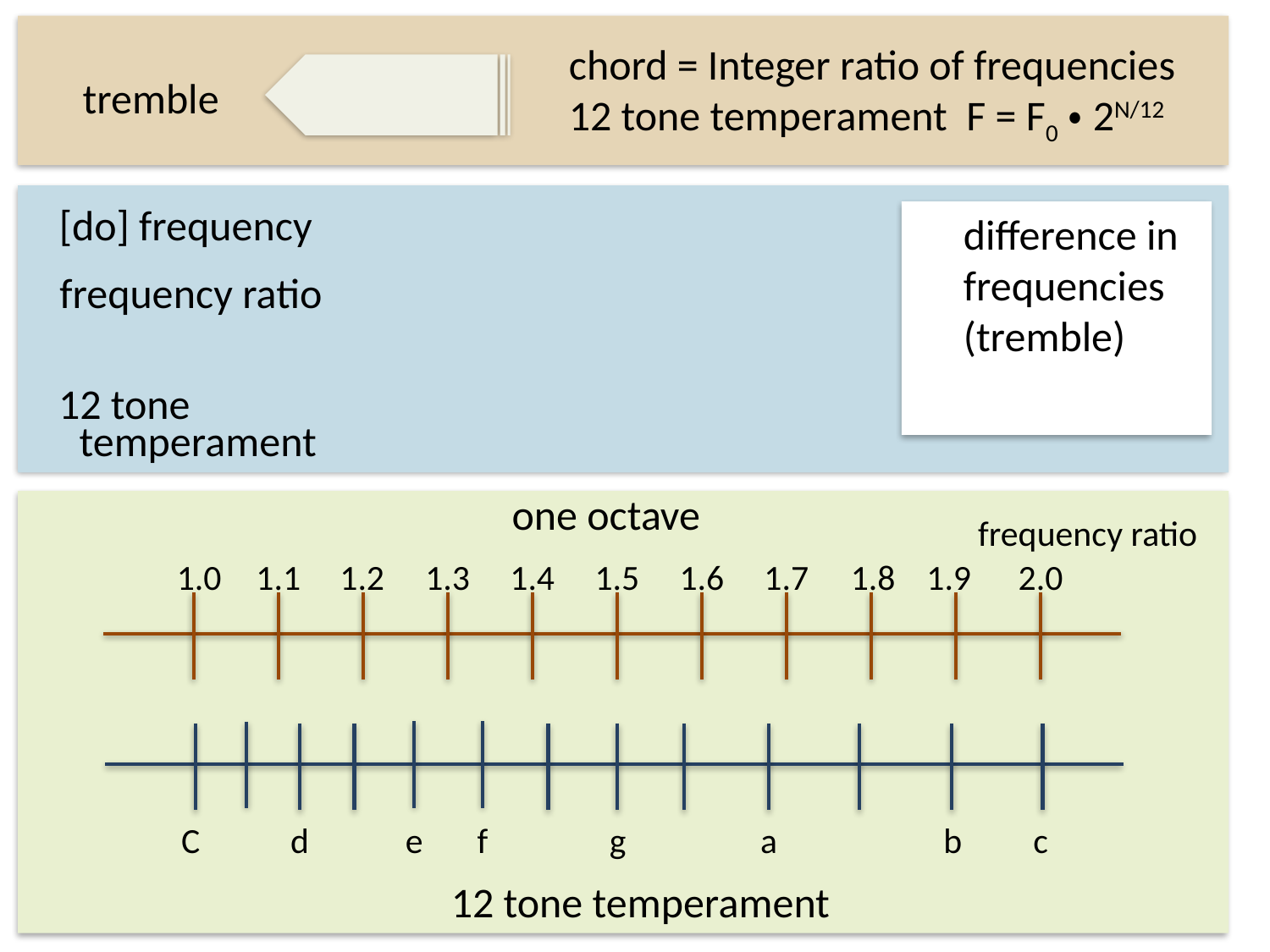

chord = Integer ratio of frequencies
12 tone temperament  F = F0・2N/12

tremble

[do] frequency
difference in
frequencies
(tremble)

frequency ratio
12 tone
temperament
one octave

frequency ratio
1.0
1.1
1.2
1.3
1.4
1.5
1.6
1.7
1.8
1.9
2.0
C
d
e
b
f
g
a
c
12 tone temperament